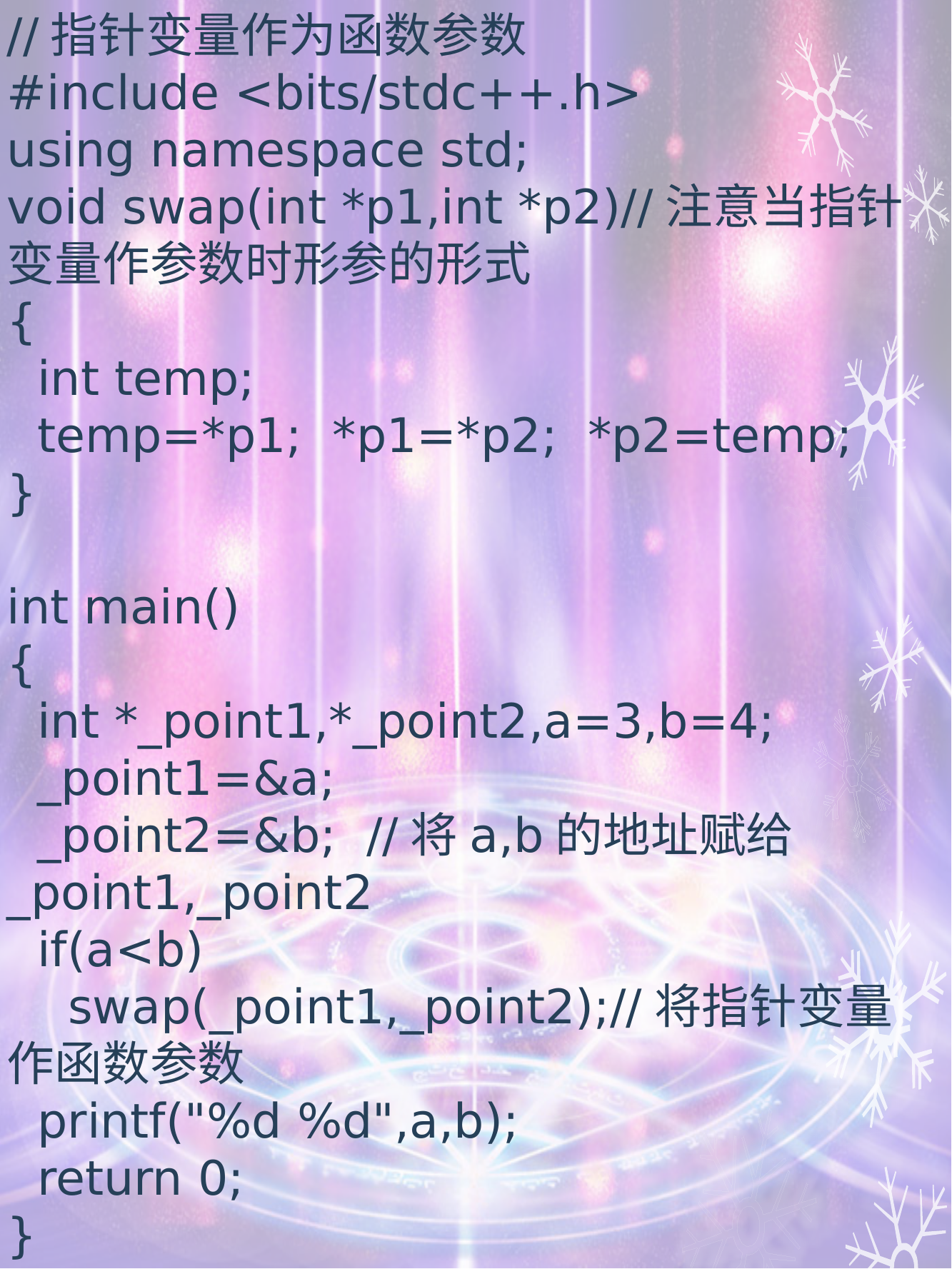

//指针变量作为函数参数
#include <bits/stdc++.h>
using namespace std;
void swap(int *p1,int *p2)//注意当指针变量作参数时形参的形式
{
  int temp;
  temp=*p1;  *p1=*p2;  *p2=temp;
}

int main()
{
  int *_point1,*_point2,a=3,b=4;
  _point1=&a;
  _point2=&b;  //将a,b的地址赋给_point1,_point2
  if(a<b)
    swap(_point1,_point2);//将指针变量作函数参数
  printf("%d %d",a,b);
  return 0;
}